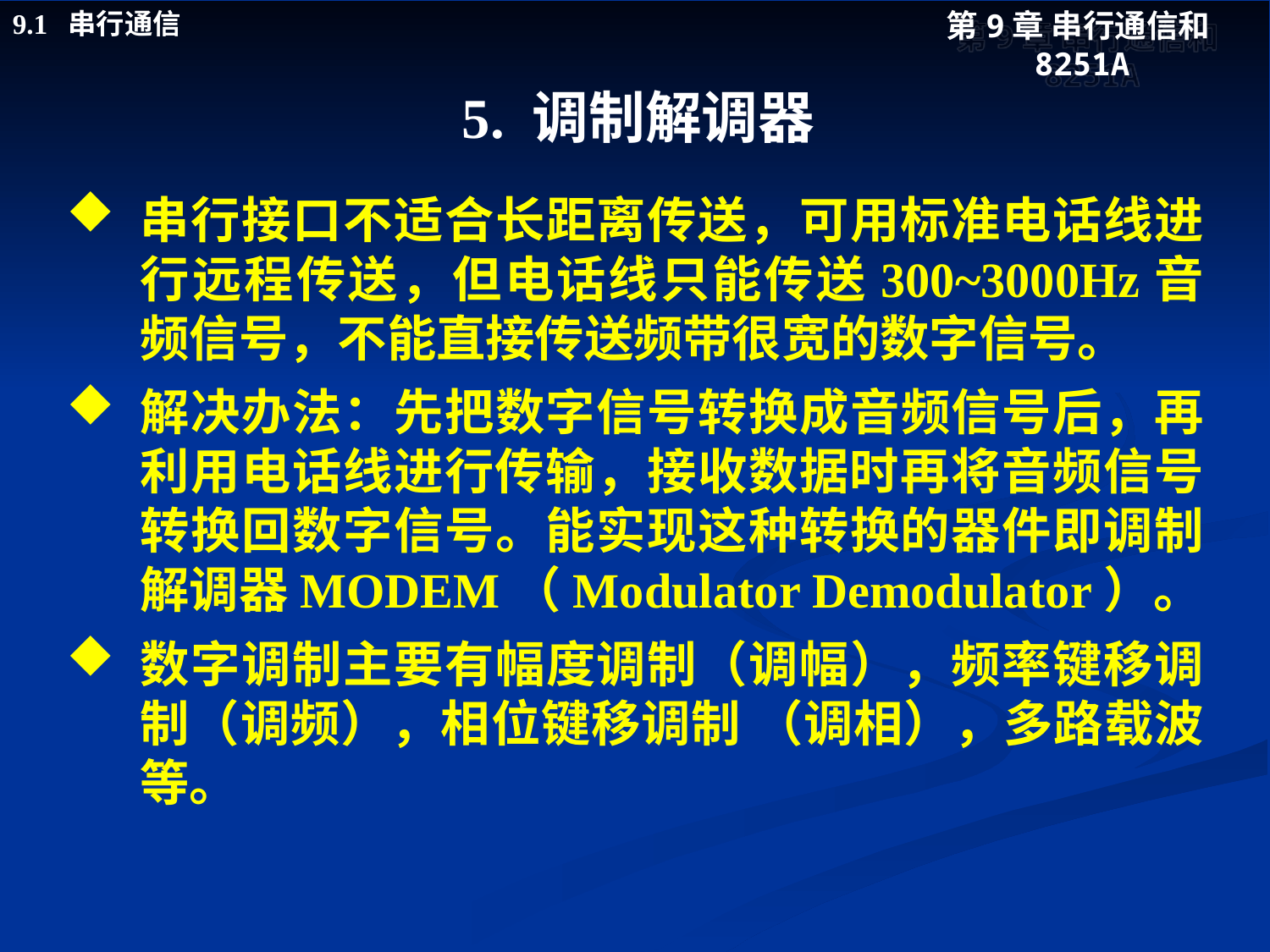

# 5. 调制解调器
串行接口不适合长距离传送，可用标准电话线进行远程传送，但电话线只能传送300~3000Hz音频信号，不能直接传送频带很宽的数字信号。
解决办法：先把数字信号转换成音频信号后，再利用电话线进行传输，接收数据时再将音频信号转换回数字信号。能实现这种转换的器件即调制解调器MODEM（Modulator Demodulator）。
数字调制主要有幅度调制（调幅），频率键移调制（调频），相位键移调制 （调相），多路载波等。